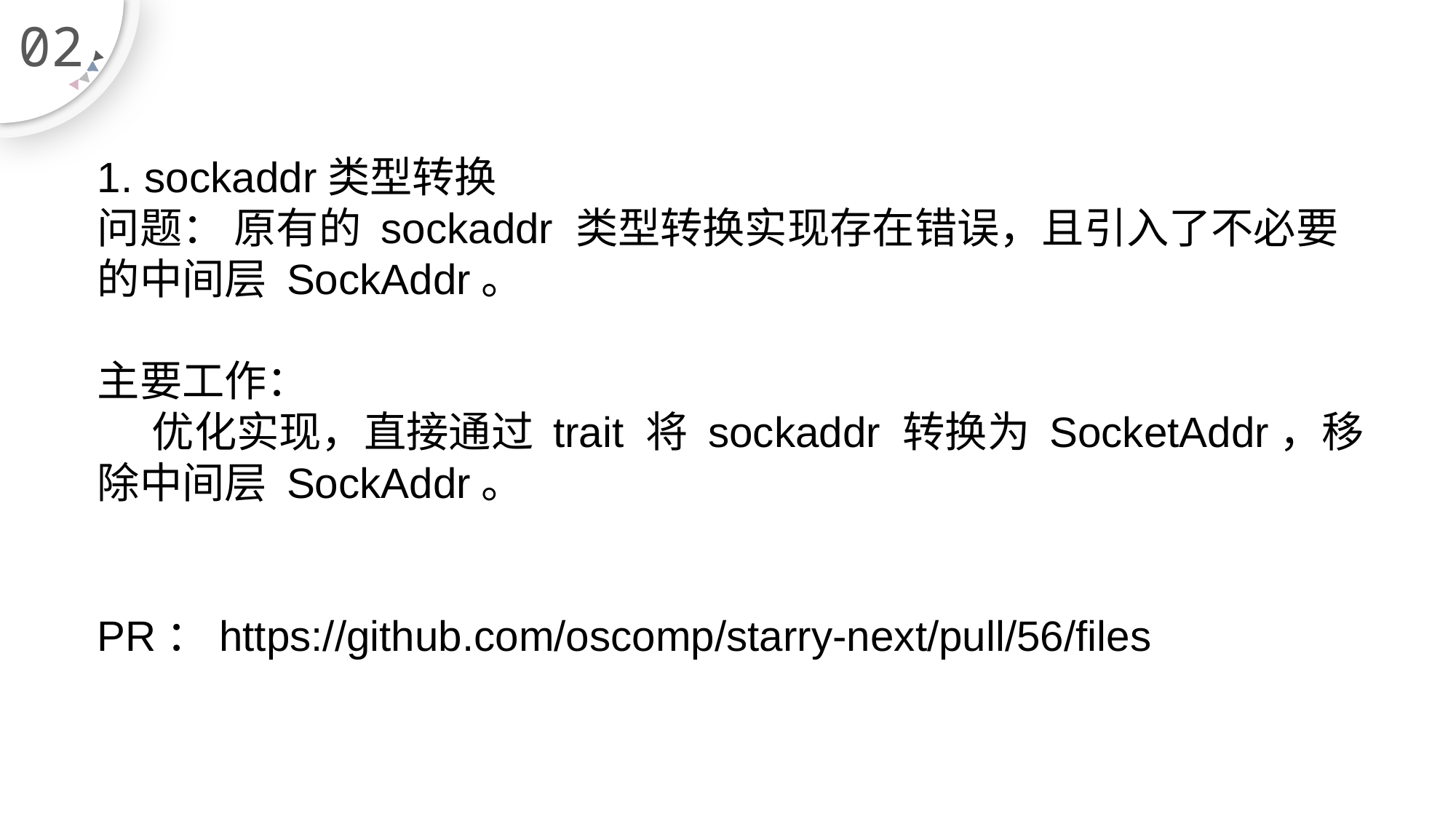

02

1. sockaddr类型转换
问题： 原有的 sockaddr 类型转换实现存在错误，且引入了不必要的中间层 SockAddr。

主要工作：
优化实现，直接通过 trait 将 sockaddr 转换为 SocketAddr，移除中间层 SockAddr。

PR：https://github.com/oscomp/starry-next/pull/56/files